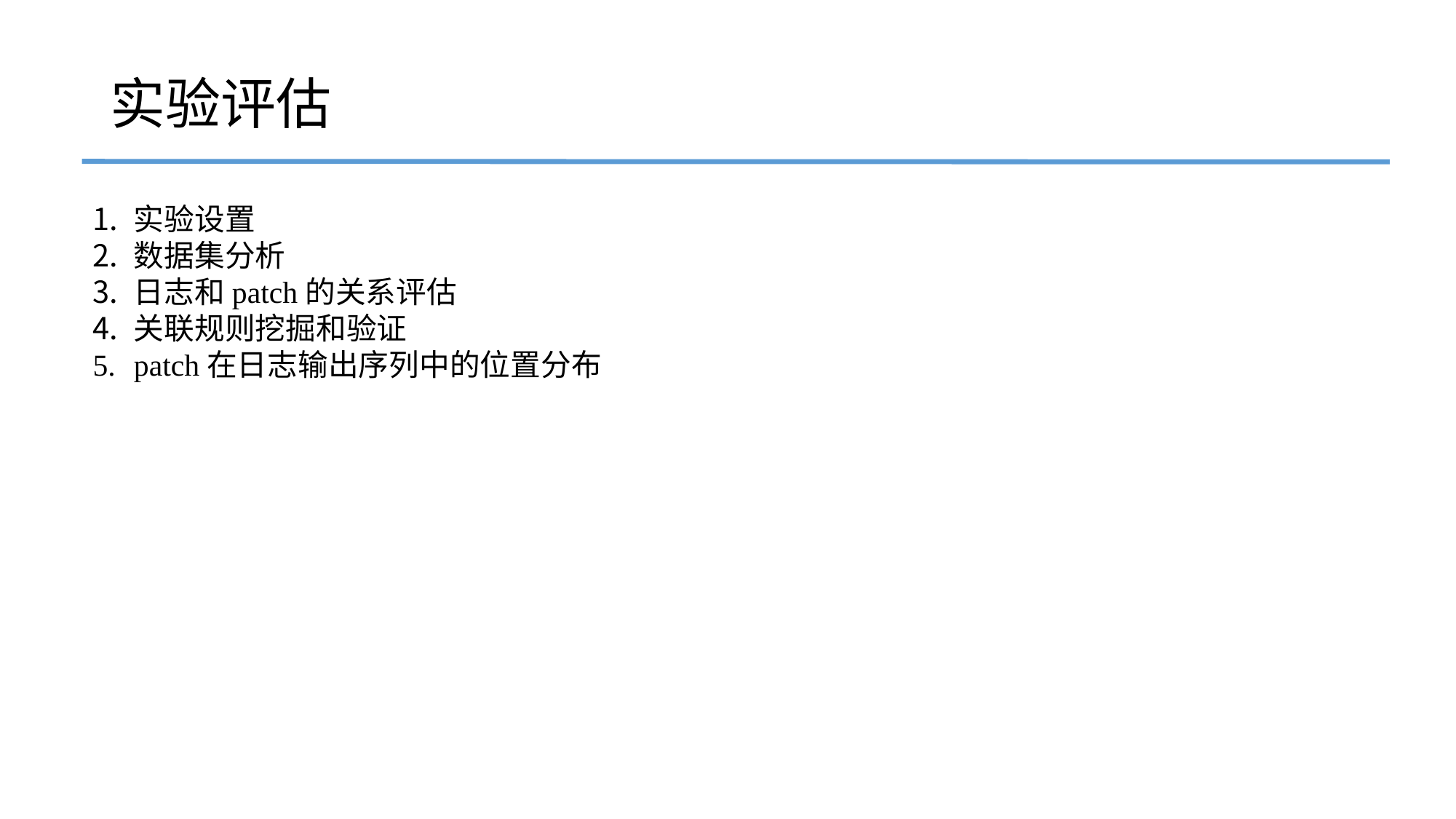

# 实验评估
实验设置
数据集分析
日志和patch的关系评估
关联规则挖掘和验证
patch在日志输出序列中的位置分布